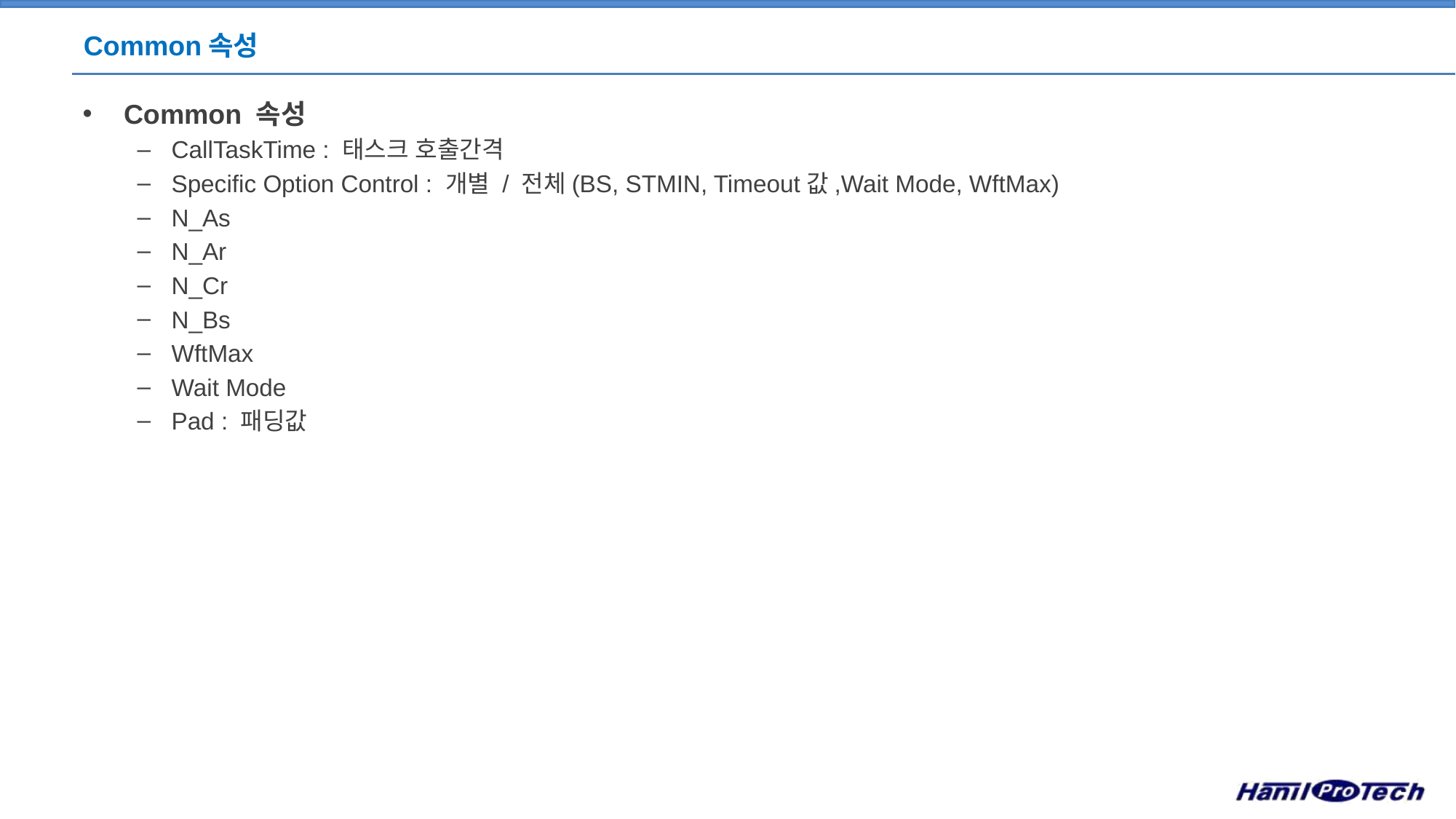

# Common속성
Common 속성
CallTaskTime : 태스크 호출간격
Specific Option Control : 개별 / 전체(BS, STMIN, Timeout값,Wait Mode, WftMax)
N_As
N_Ar
N_Cr
N_Bs
WftMax
Wait Mode
Pad : 패딩값